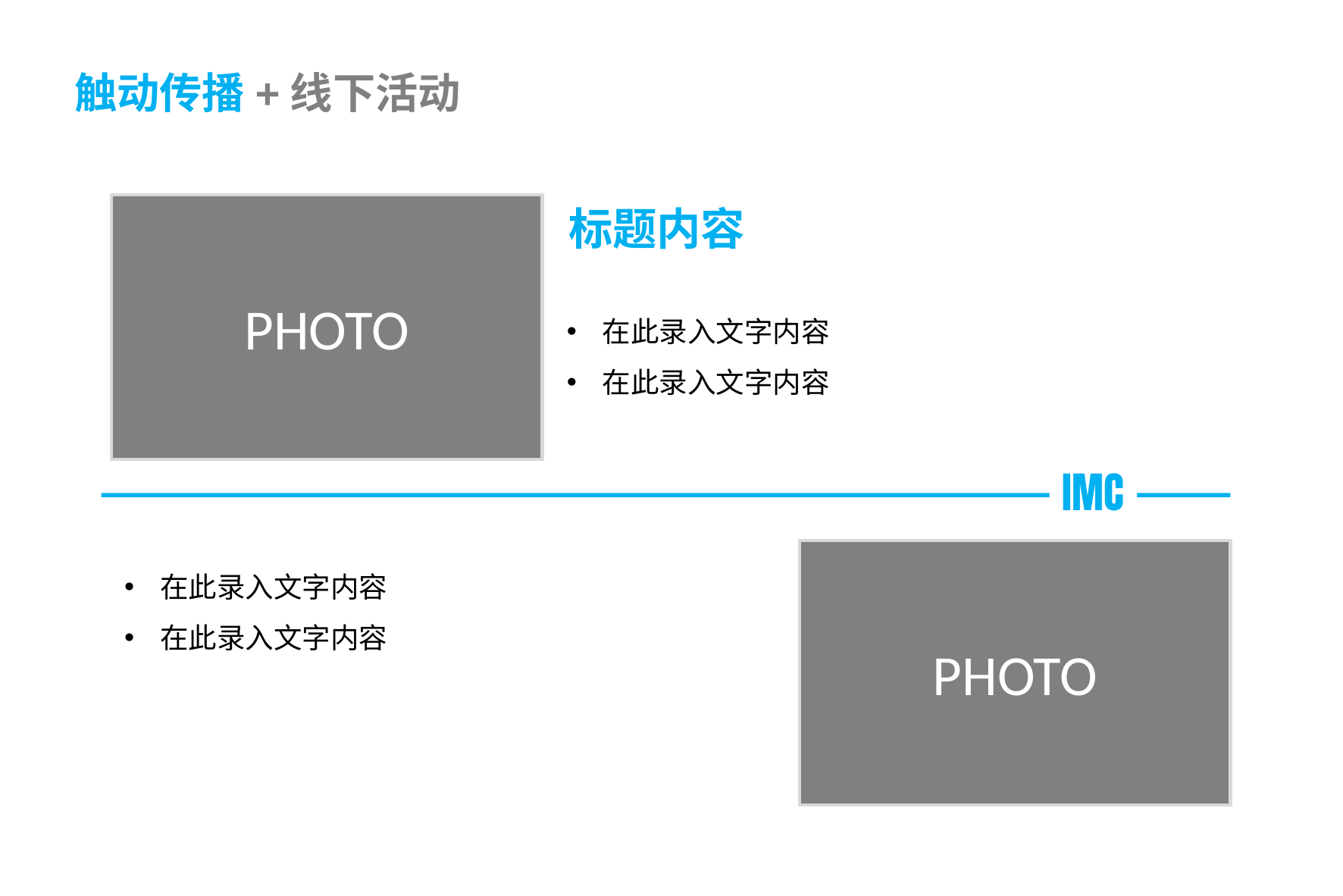

触动传播+线下活动
PHOTO
标题内容
在此录入文字内容
在此录入文字内容
IMC

PHOTO
在此录入文字内容
在此录入文字内容